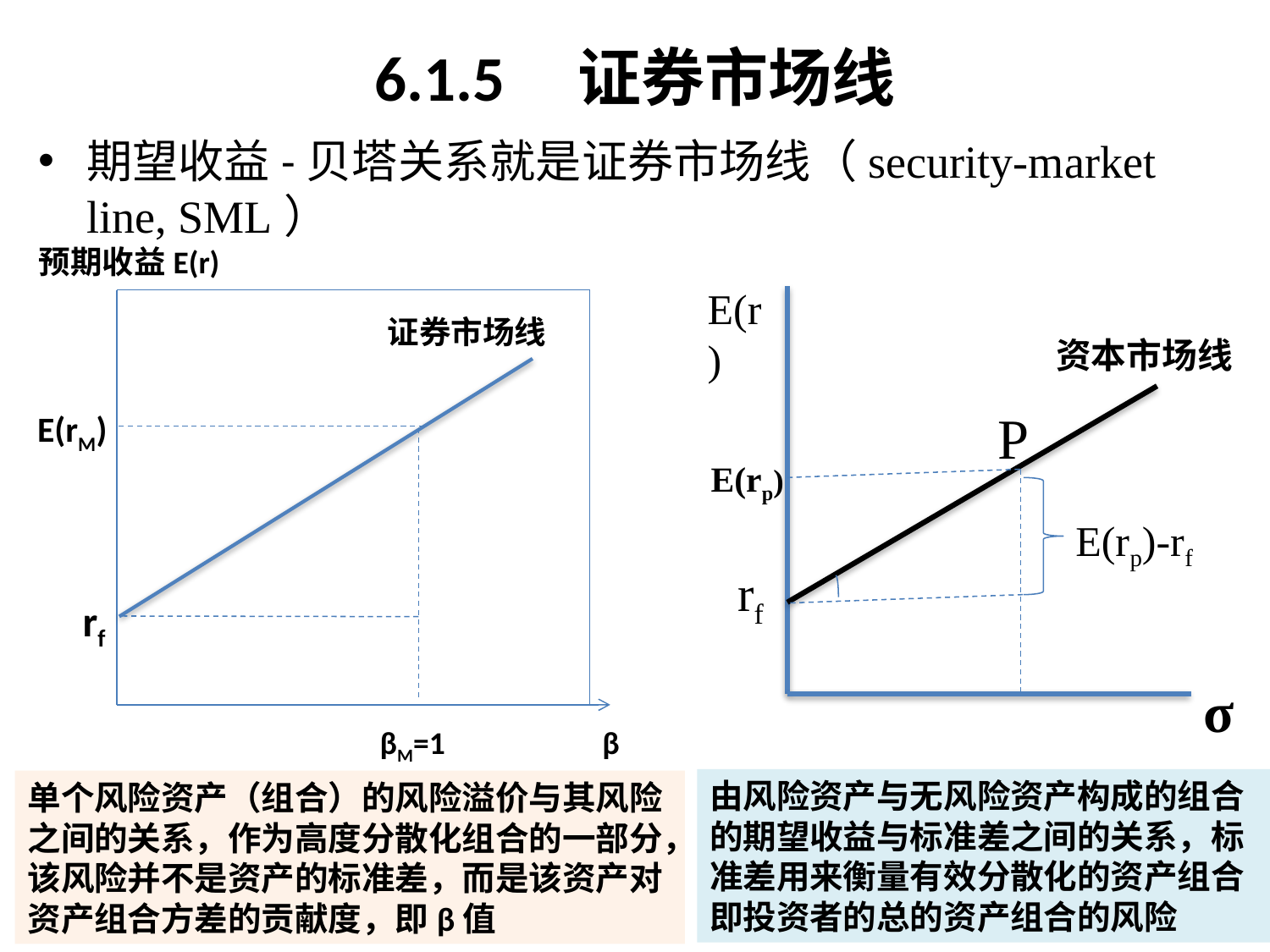

# 6.1.5    证券市场线
期望收益-贝塔关系就是证券市场线（security-market line, SML）
预期收益E(r)
E(rM)
rf
证券市场线
βM=1
β
E(r)
资本市场线
P

E(rp)-rf
rf

σ
E(rp)
由风险资产与无风险资产构成的组合的期望收益与标准差之间的关系，标准差用来衡量有效分散化的资产组合即投资者的总的资产组合的风险
单个风险资产（组合）的风险溢价与其风险之间的关系，作为高度分散化组合的一部分，该风险并不是资产的标准差，而是该资产对资产组合方差的贡献度，即β值